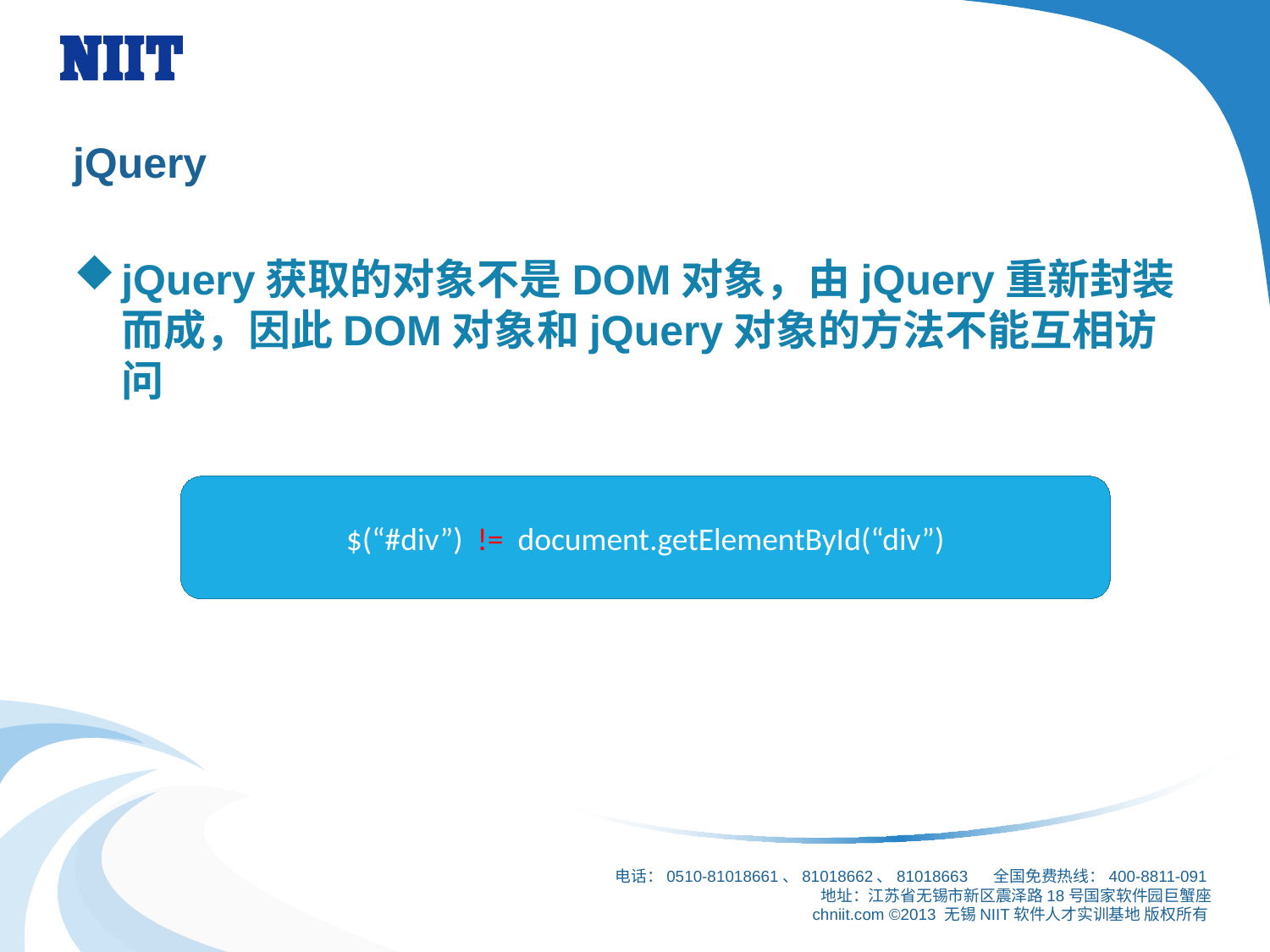

# jQuery
jQuery获取的对象不是DOM对象，由jQuery重新封装而成，因此DOM对象和jQuery对象的方法不能互相访问
$(“#div”)  !=  document.getElementById(“div”)